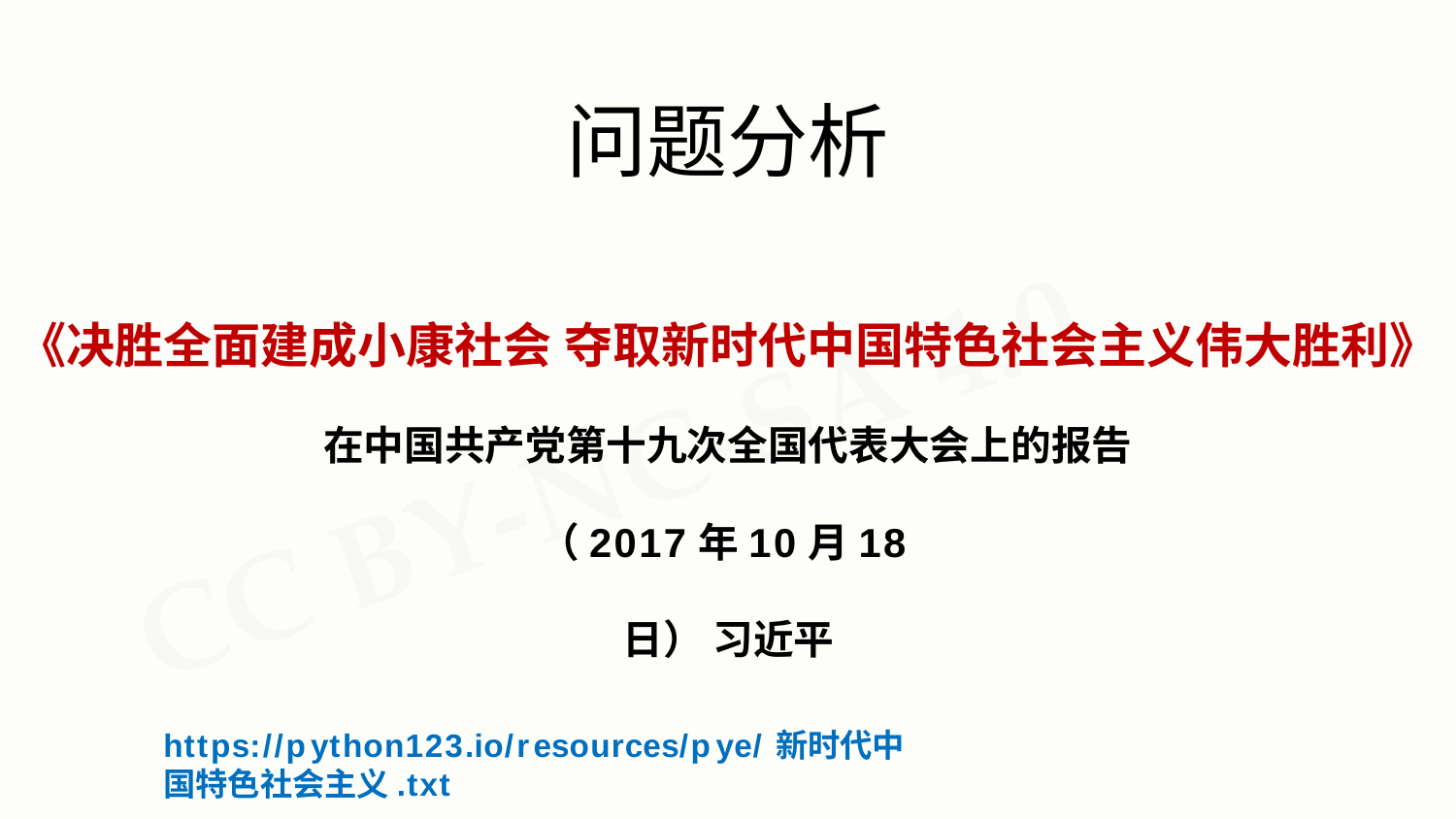

# 问题分析

《决胜全面建成小康社会 夺取新时代中国特色社会主义伟大胜利》

在中国共产党第十九次全国代表大会上的报告
（2017年10月18日） 习近平

https://python123.io/resources/pye/新时代中国特色社会主义.txt